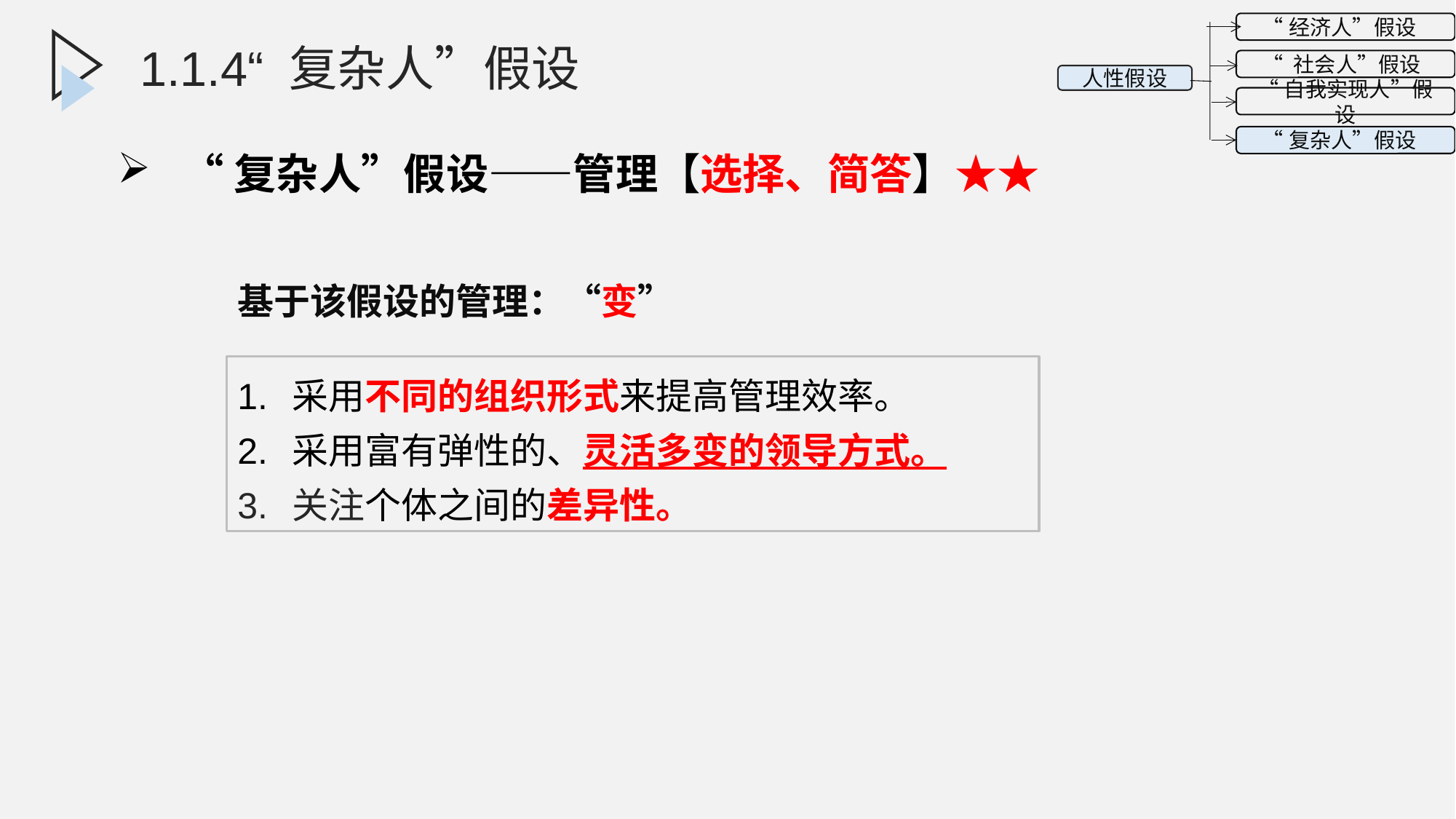

1.1.4.2基于“复杂人”假设的管理
   “经济人”假设
   “ 社会人”假设
人性假设

“自我实现人”假设
   “复杂人”假设
1.1.4“ 复杂人”假设
 “复杂人”假设——管理【选择、简答】★★
基于该假设的管理：“变”
采用不同的组织形式来提高管理效率。
采用富有弹性的、灵活多变的领导方式。
关注个体之间的差异性。